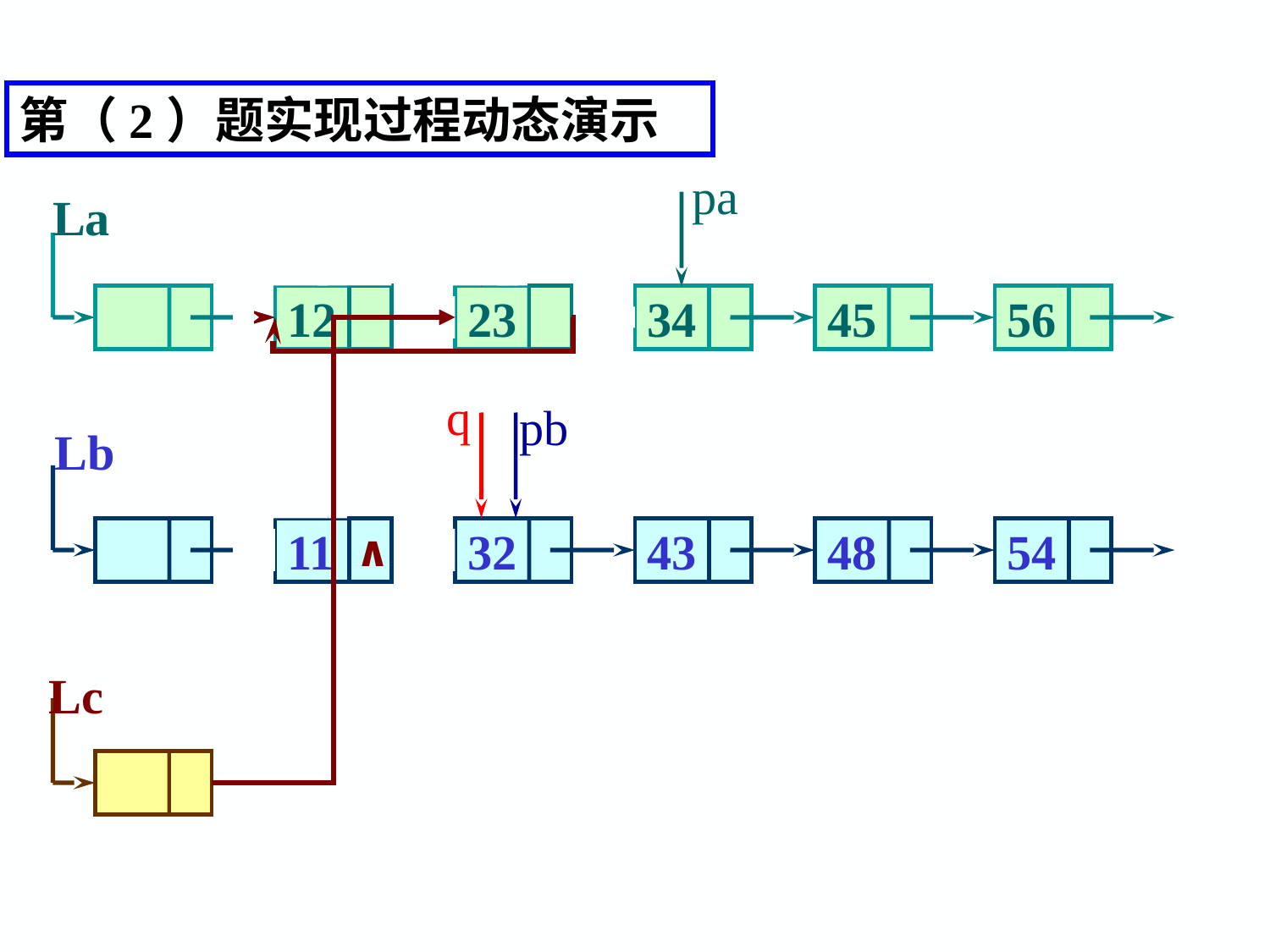

第（2）题实现过程动态演示
q

q

pa

pa

pa

La

12

23

34

45

56

q

q

pb

pb

Lb

11

∧

32

43

48

54

Lc

∧